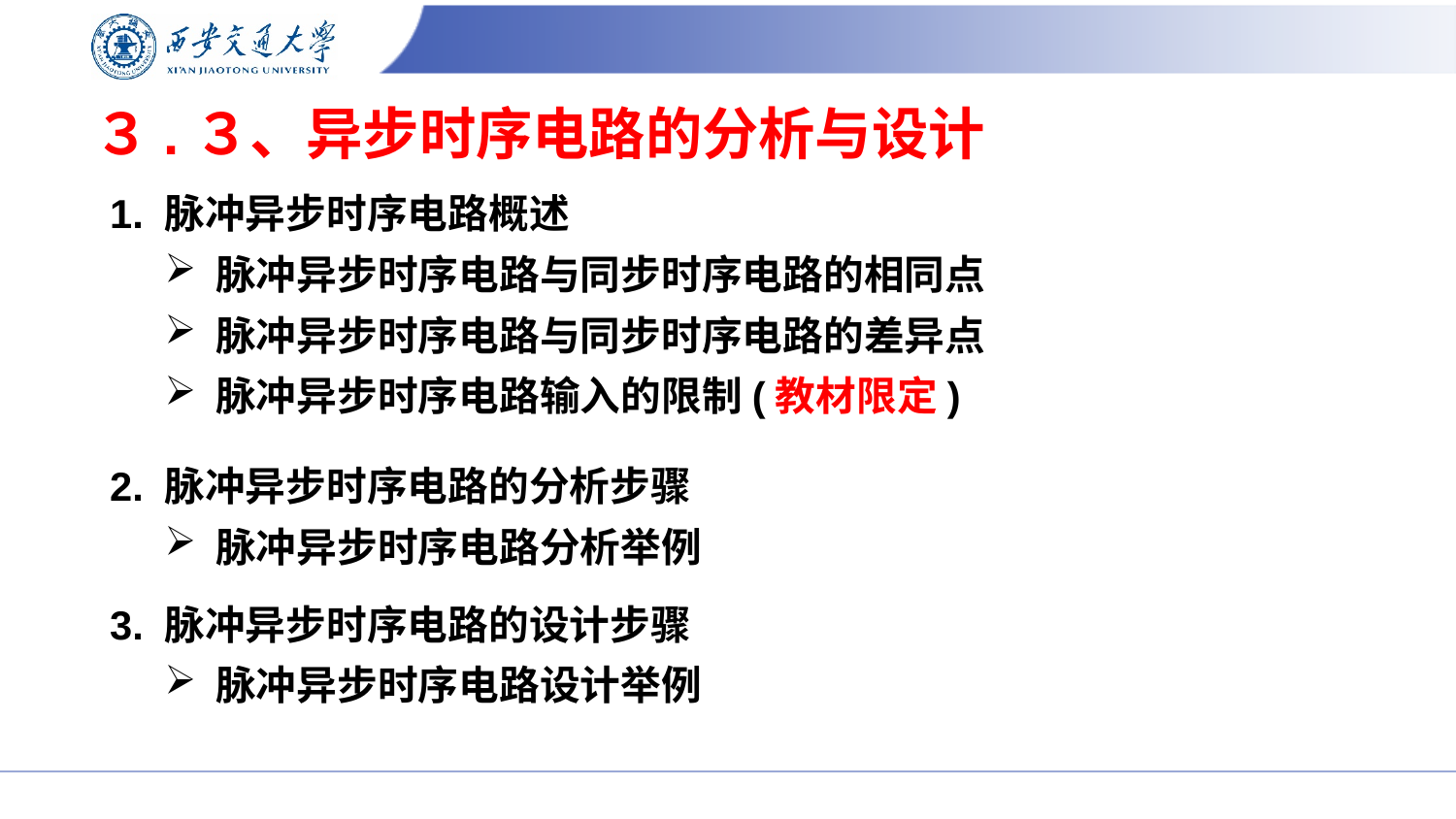

# ３.３、异步时序电路的分析与设计
1. 脉冲异步时序电路概述
 脉冲异步时序电路与同步时序电路的相同点
 脉冲异步时序电路与同步时序电路的差异点
 脉冲异步时序电路输入的限制(教材限定)
2. 脉冲异步时序电路的分析步骤
 脉冲异步时序电路分析举例
3. 脉冲异步时序电路的设计步骤
 脉冲异步时序电路设计举例